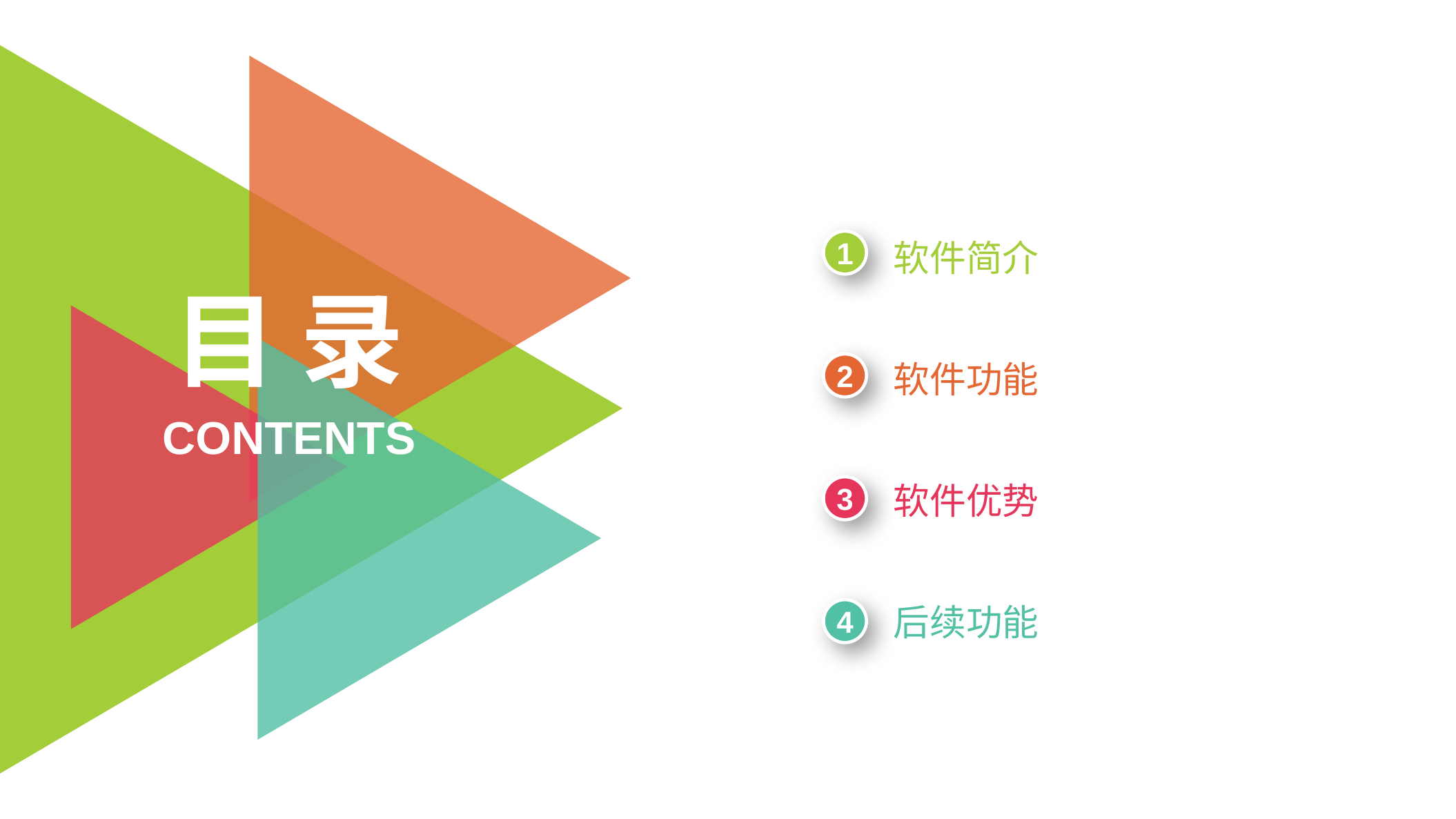

1
软件简介
目 录

2
软件功能
CONTENTS
3
软件优势
后续功能
4